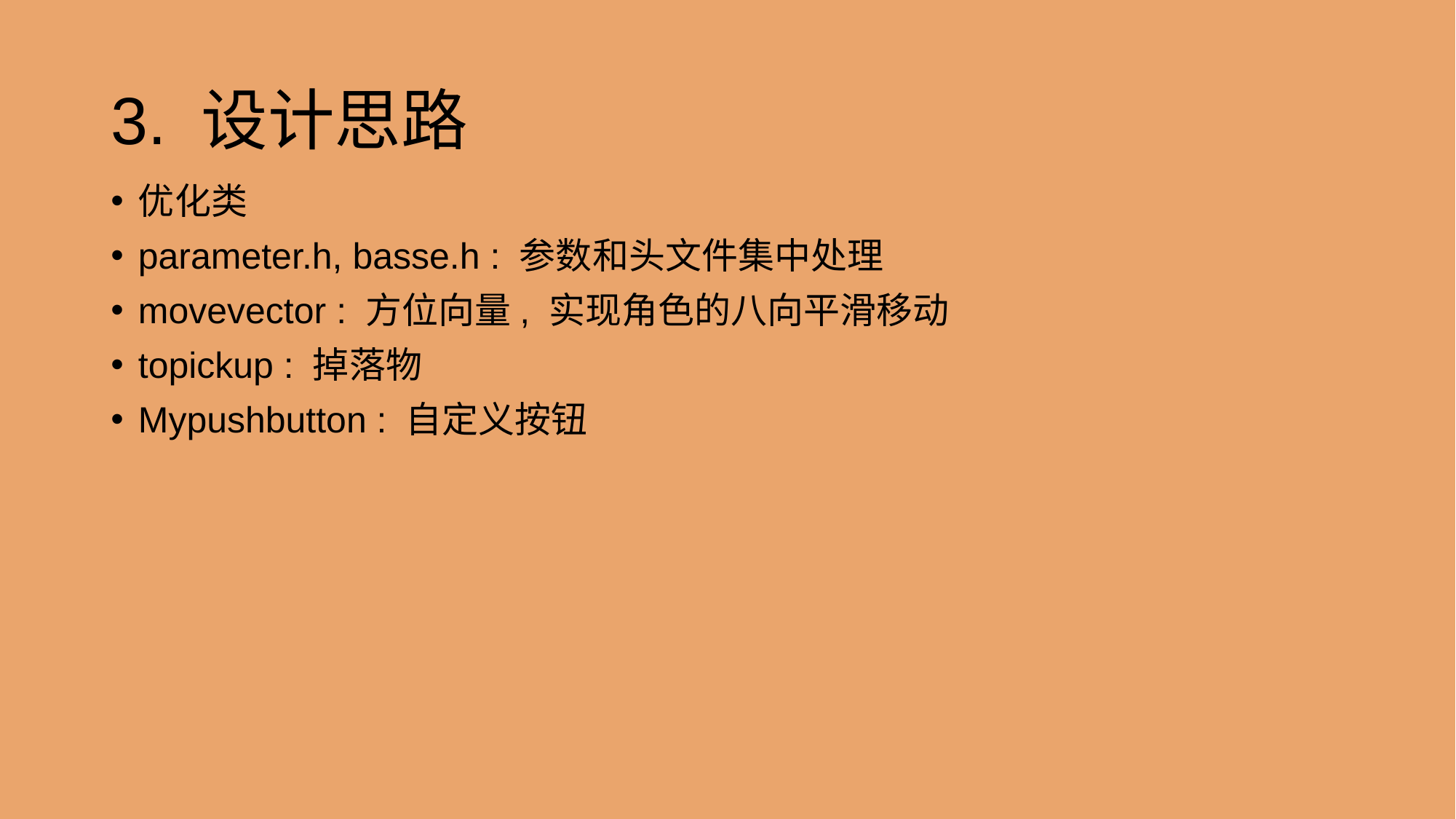

# 3. 设计思路
优化类
parameter.h, basse.h : 参数和头文件集中处理
movevector : 方位向量, 实现角色的八向平滑移动
topickup : 掉落物
Mypushbutton : 自定义按钮